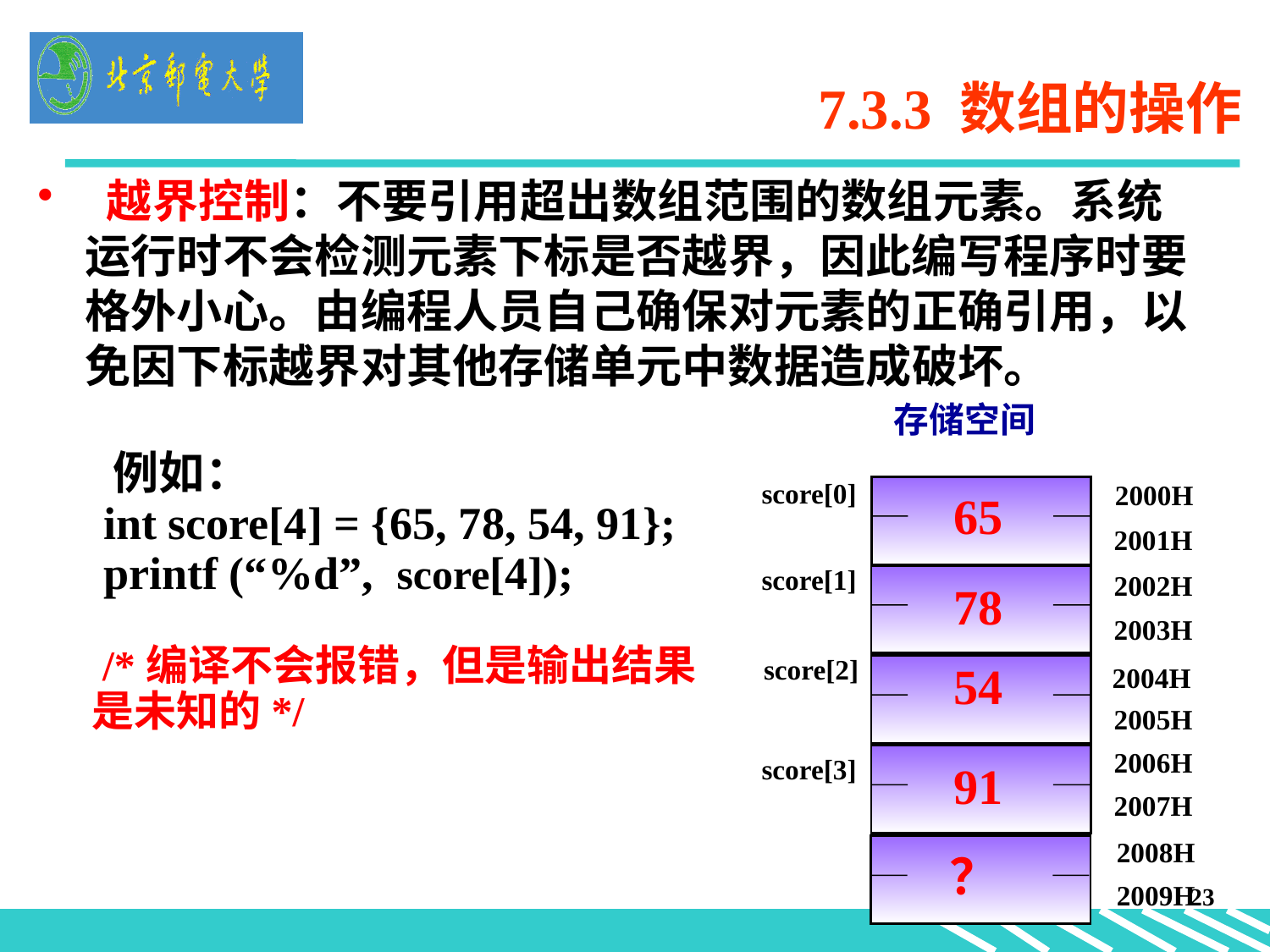

# 7.3.3 数组的操作
 越界控制：不要引用超出数组范围的数组元素。系统运行时不会检测元素下标是否越界，因此编写程序时要格外小心。由编程人员自己确保对元素的正确引用，以免因下标越界对其他存储单元中数据造成破坏。

存储空间

score[0]
65
2001H

score[1]
2002H
78
2003H

54
score[2]
2005H

2006H
score[3]
91
2007H

2008H
？
2009H
2000H
2004H
 例如：
 int score[4] = {65, 78, 54, 91};
 printf (“%d”,  score[4]);

 /*编译不会报错，但是输出结果是未知的*/
23